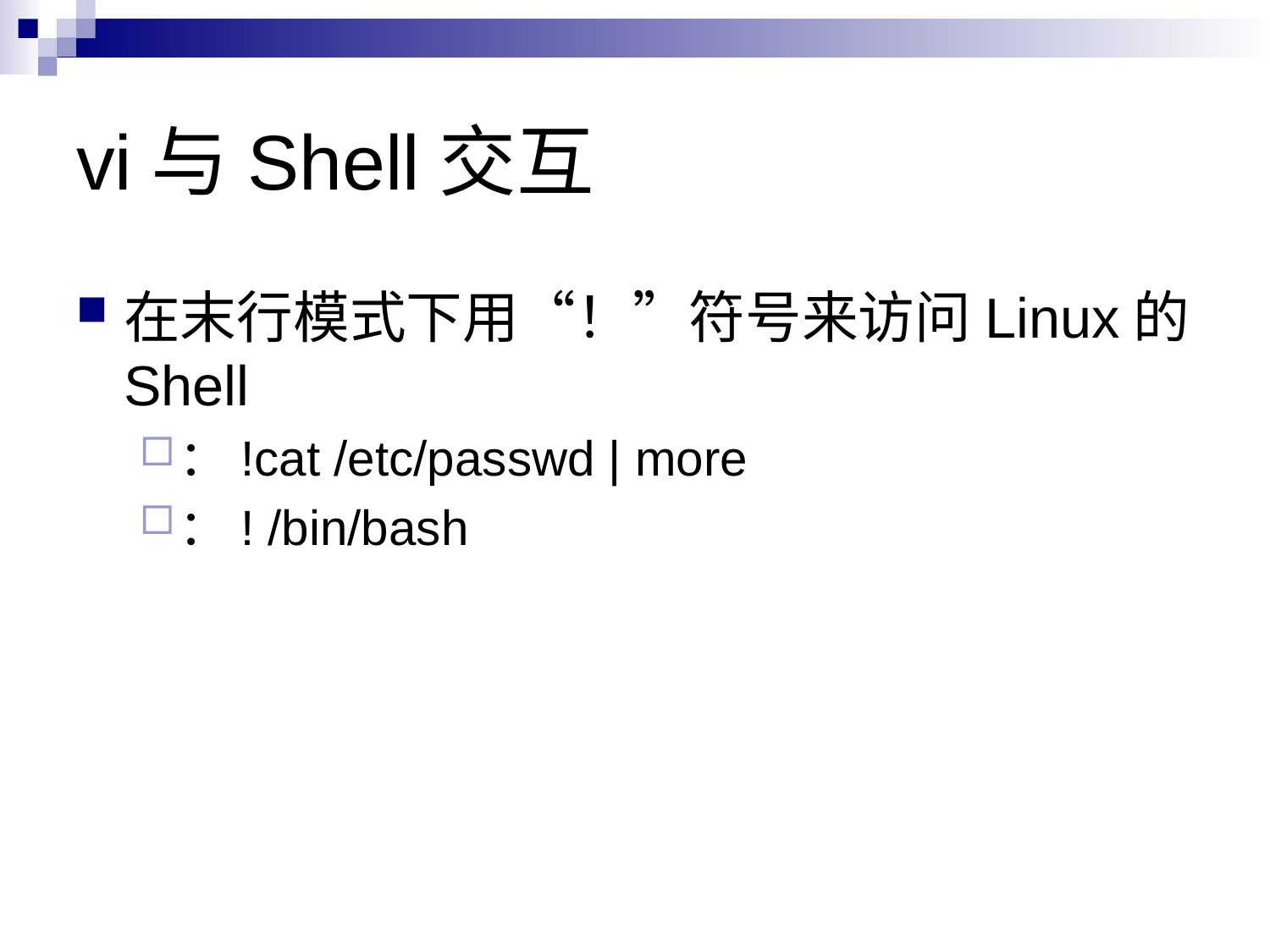

# vi与Shell交互
在末行模式下用“！”符号来访问Linux的Shell
：!cat /etc/passwd | more
：! /bin/bash